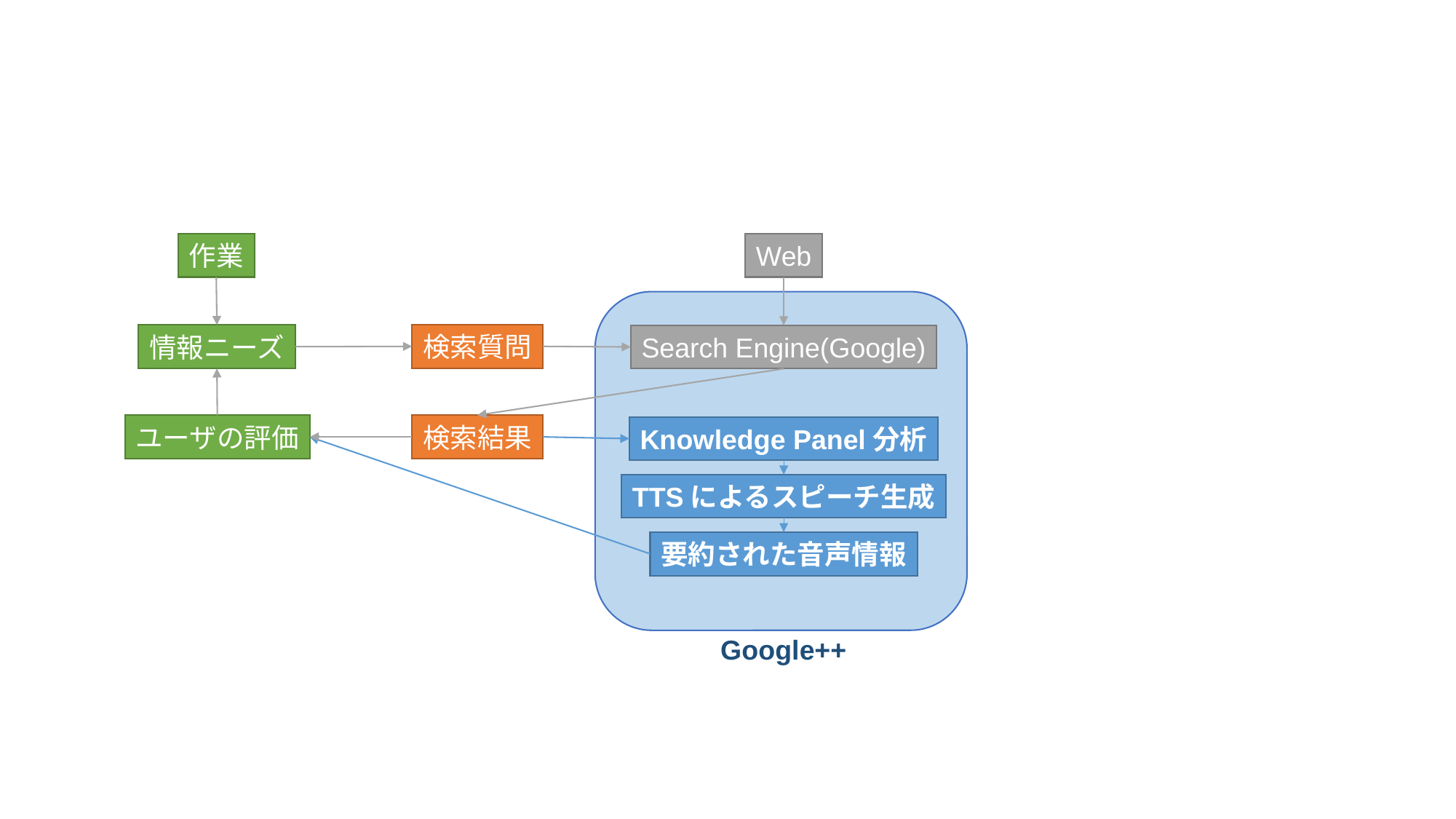

作業
Web

検索質問
情報ニーズ
Search Engine(Google)
ユーザの評価
検索結果
Knowledge Panel分析
TTSによるスピーチ生成
要約された音声情報
Google++